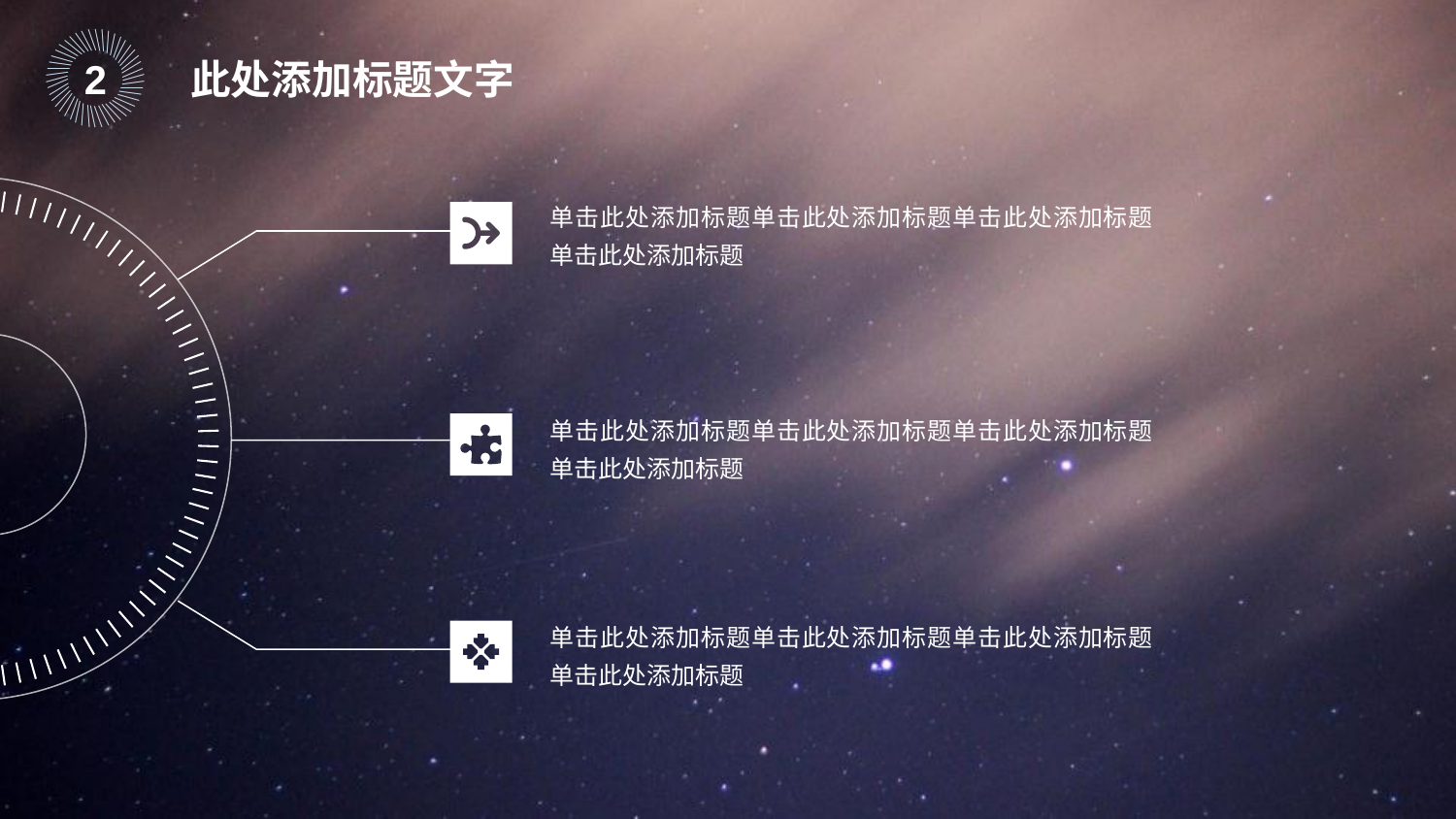

｜
｜
｜
｜
｜
｜
｜
｜
｜
｜
｜
｜
｜
｜
｜
｜
｜
｜
｜
｜
｜
｜
｜
｜
｜
｜
｜
｜
｜
｜
｜
｜
｜
｜
｜
｜
｜
｜
｜
｜
｜
｜
｜
｜
｜
｜
2
此处添加标题文字

单击此处添加标题单击此处添加标题单击此处添加标题单击此处添加标题

单击此处添加标题单击此处添加标题单击此处添加标题单击此处添加标题

单击此处添加标题单击此处添加标题单击此处添加标题单击此处添加标题